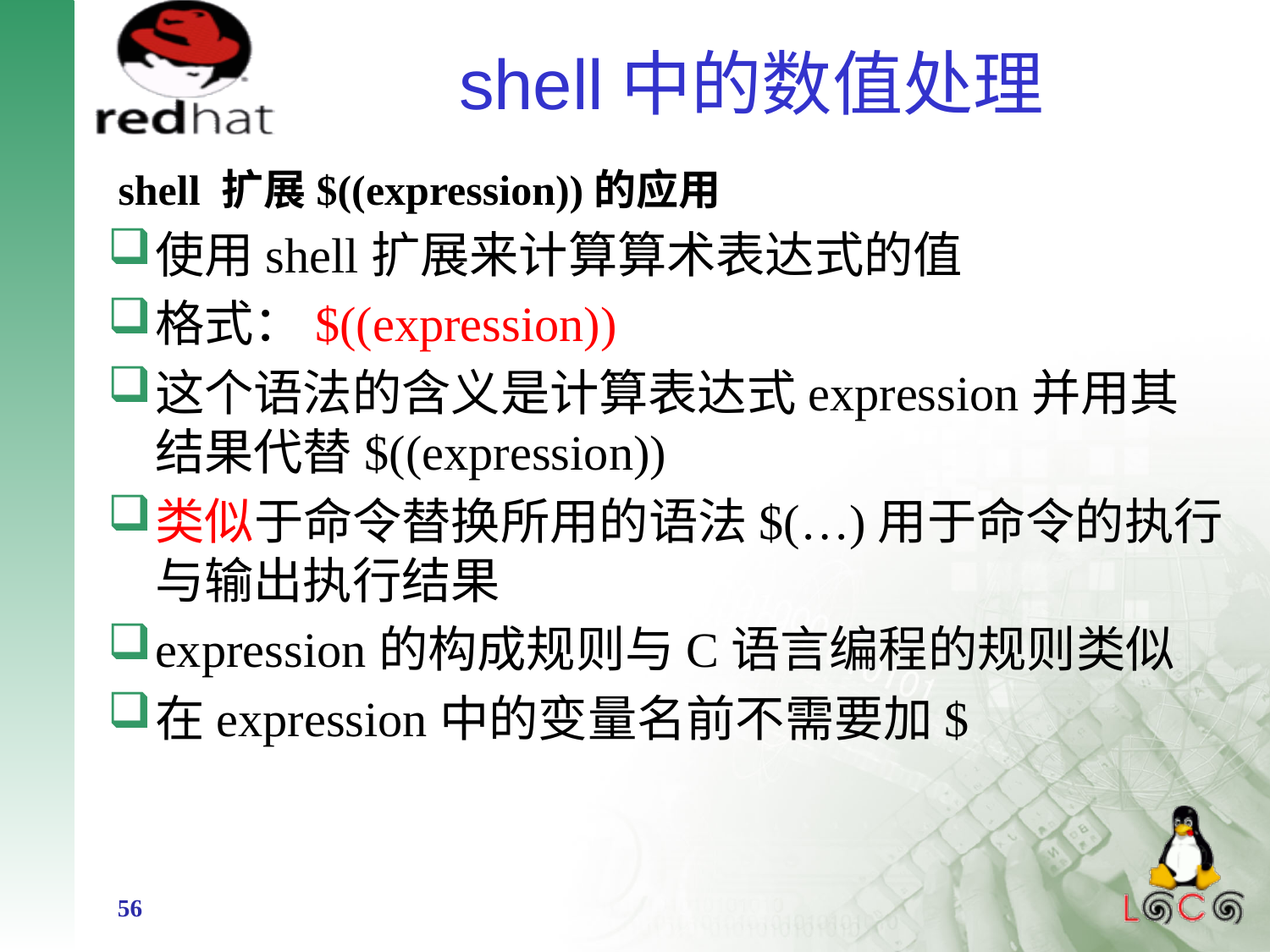

# shell中的数值处理
 shell 扩展$((expression))的应用
使用shell扩展来计算算术表达式的值
格式：$((expression))
这个语法的含义是计算表达式expression并用其结果代替$((expression))
类似于命令替换所用的语法$(…)用于命令的执行与输出执行结果
expression的构成规则与C语言编程的规则类似
在expression中的变量名前不需要加$
56